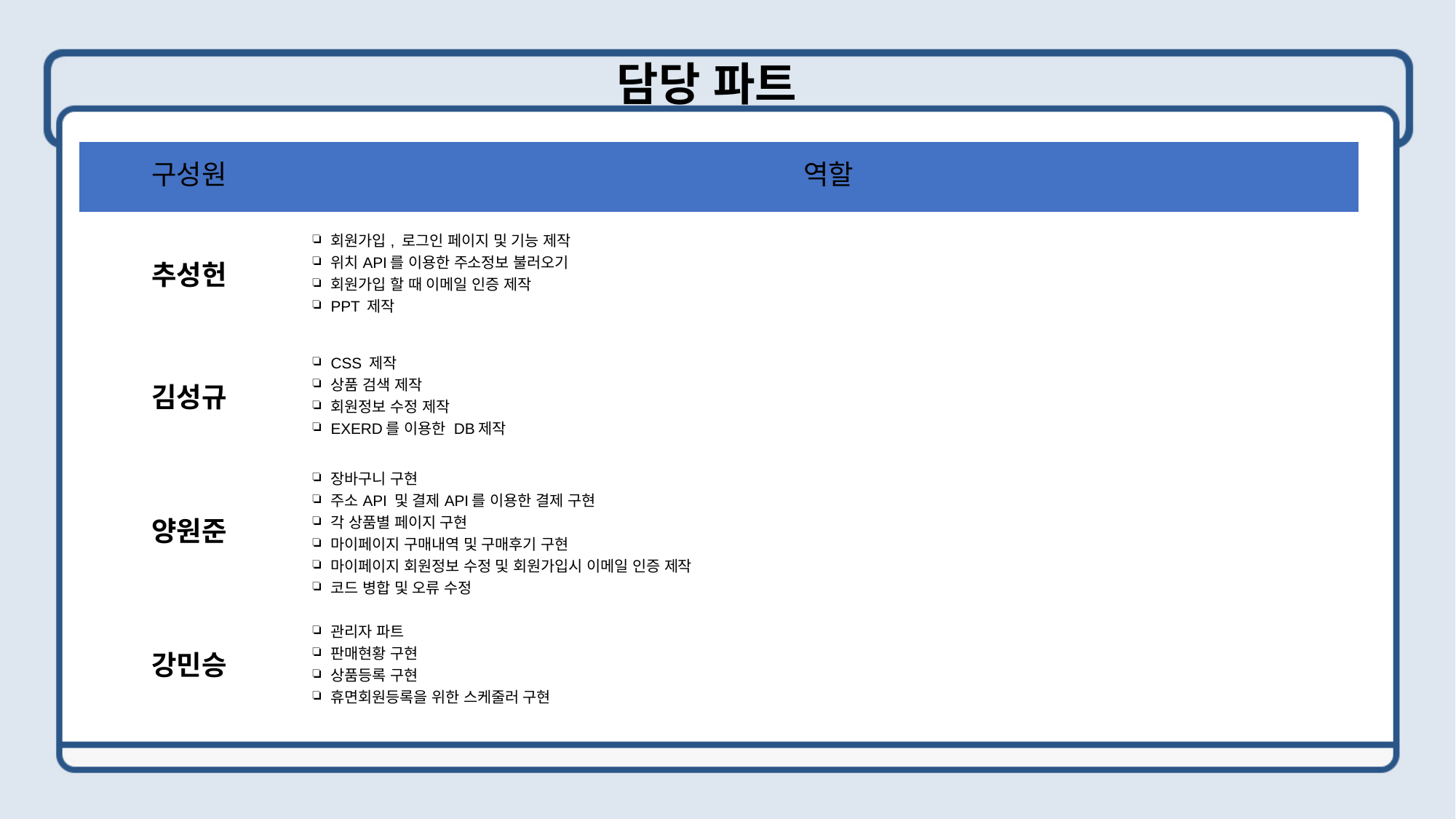

담당 파트
| 구성원 | 역할 |
| --- | --- |
| 추성헌 | 회원가입, 로그인 페이지 및 기능 제작 위치API를 이용한 주소정보 불러오기 회원가입 할 때 이메일 인증 제작 PPT 제작 |
| 김성규 | CSS 제작 상품 검색 제작 회원정보 수정 제작 EXERD를 이용한 DB제작 |
| 양원준 | 장바구니 구현 주소API 및 결제API를 이용한 결제 구현 각 상품별 페이지 구현 마이페이지 구매내역 및 구매후기 구현 마이페이지 회원정보 수정 및 회원가입시 이메일 인증 제작 코드 병합 및 오류 수정 |
| 강민승 | 관리자 파트 판매현황 구현 상품등록 구현 휴면회원등록을 위한 스케줄러 구현 |